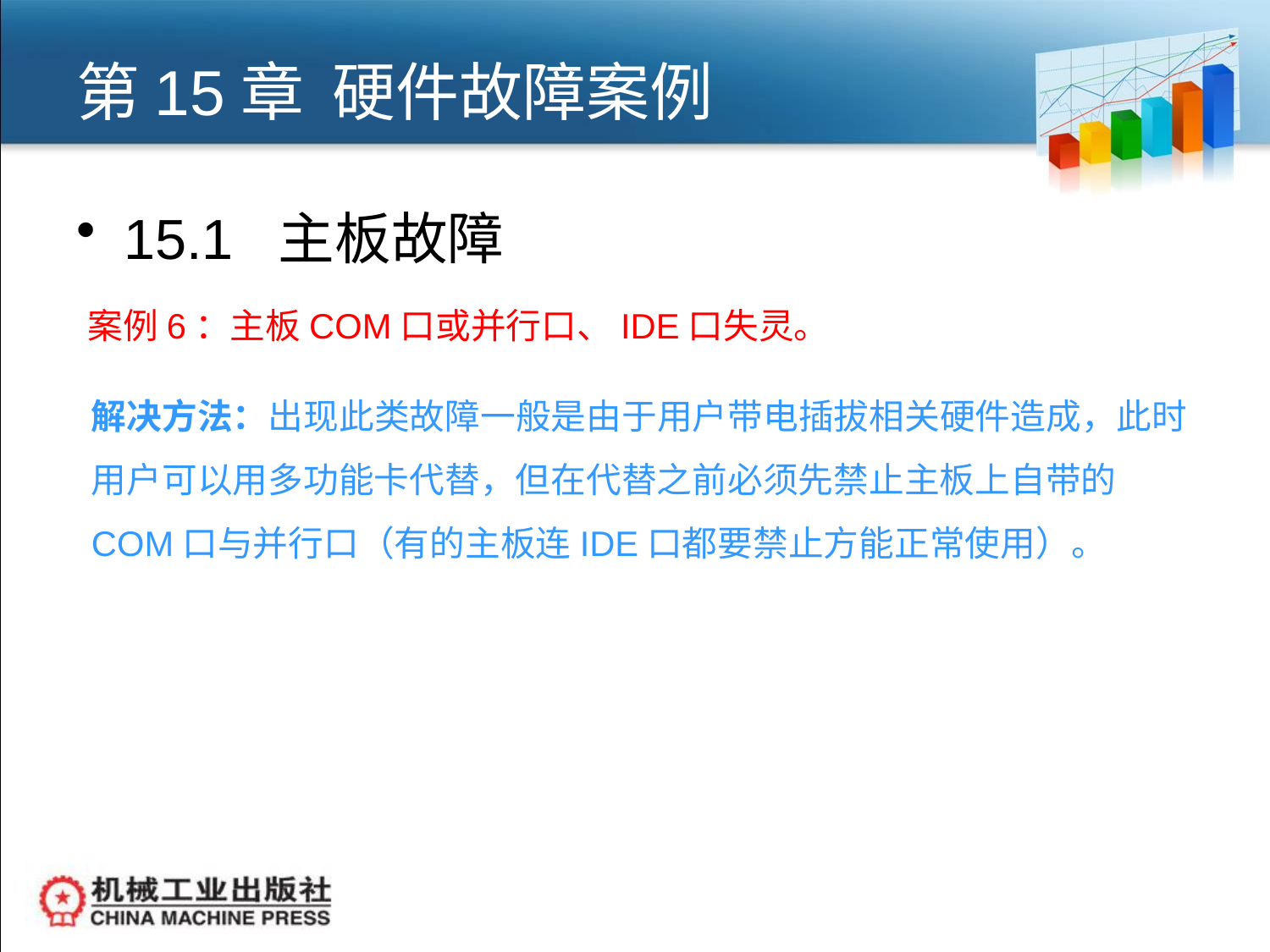

# 第15章  硬件故障案例
15.1  主板故障
案例6：主板COM口或并行口、IDE口失灵。
解决方法：出现此类故障一般是由于用户带电插拔相关硬件造成，此时用户可以用多功能卡代替，但在代替之前必须先禁止主板上自带的COM口与并行口（有的主板连IDE口都要禁止方能正常使用）。